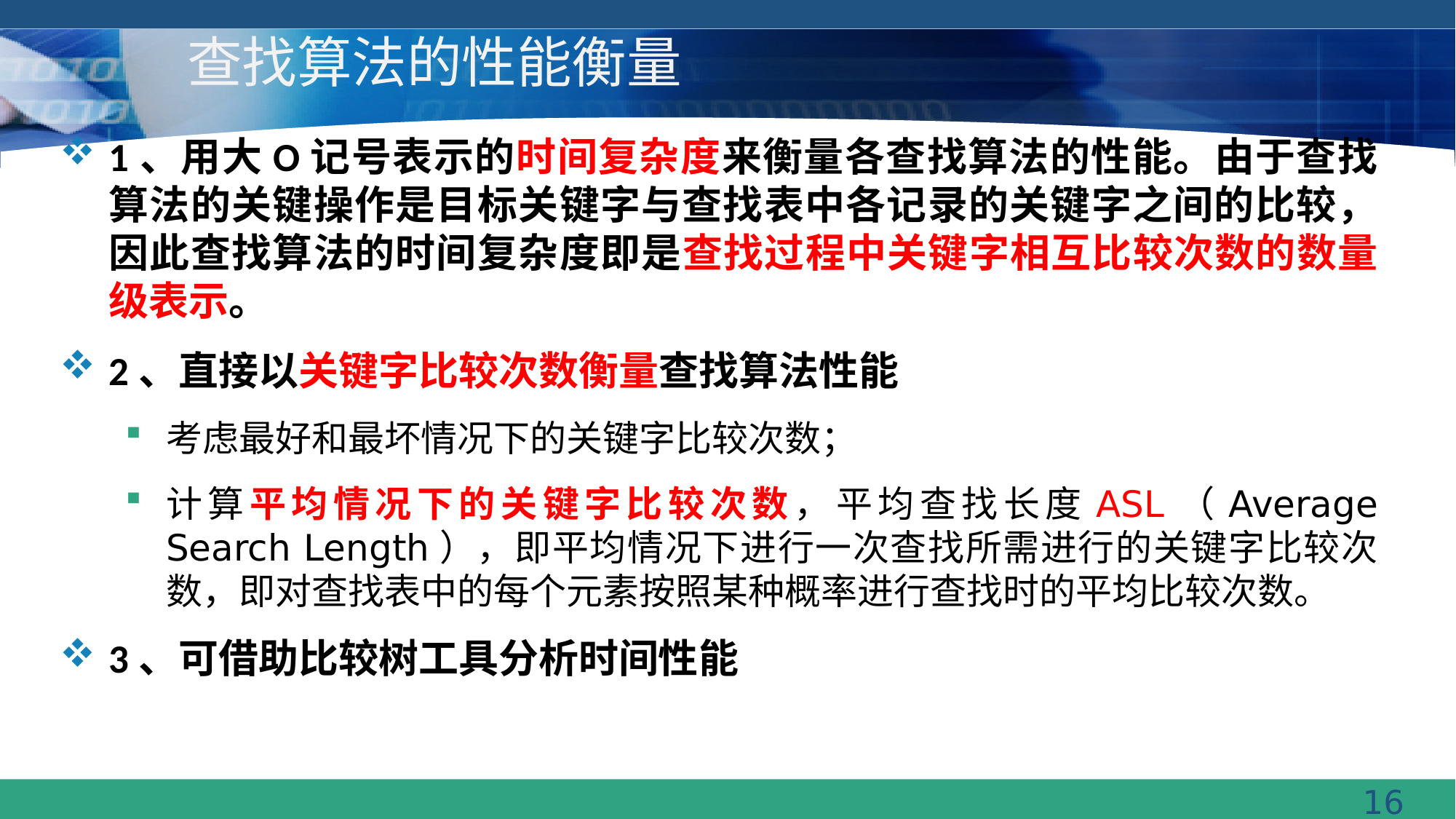

# 查找算法的性能衡量
1、用大O记号表示的时间复杂度来衡量各查找算法的性能。由于查找算法的关键操作是目标关键字与查找表中各记录的关键字之间的比较，因此查找算法的时间复杂度即是查找过程中关键字相互比较次数的数量级表示。
2、直接以关键字比较次数衡量查找算法性能
考虑最好和最坏情况下的关键字比较次数；
计算平均情况下的关键字比较次数，平均查找长度ASL（Average Search Length），即平均情况下进行一次查找所需进行的关键字比较次数，即对查找表中的每个元素按照某种概率进行查找时的平均比较次数。
3、可借助比较树工具分析时间性能